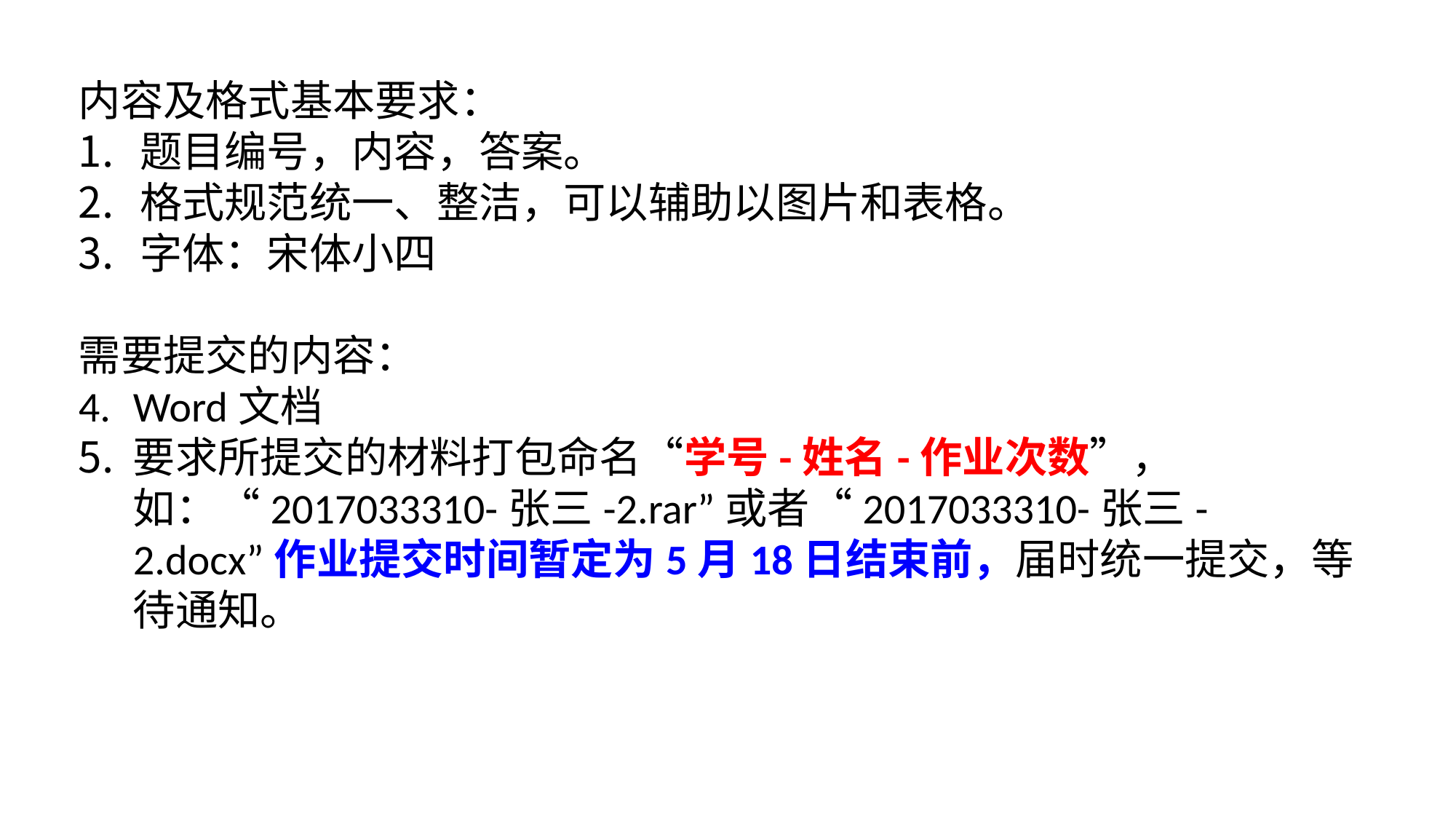

内容及格式基本要求：
题目编号，内容，答案。
格式规范统一、整洁，可以辅助以图片和表格。
字体：宋体小四

需要提交的内容：
Word文档
要求所提交的材料打包命名“学号-姓名-作业次数”，如：“2017033310-张三-2.rar”或者“2017033310-张三-2.docx”作业提交时间暂定为5月18日结束前，届时统一提交，等待通知。